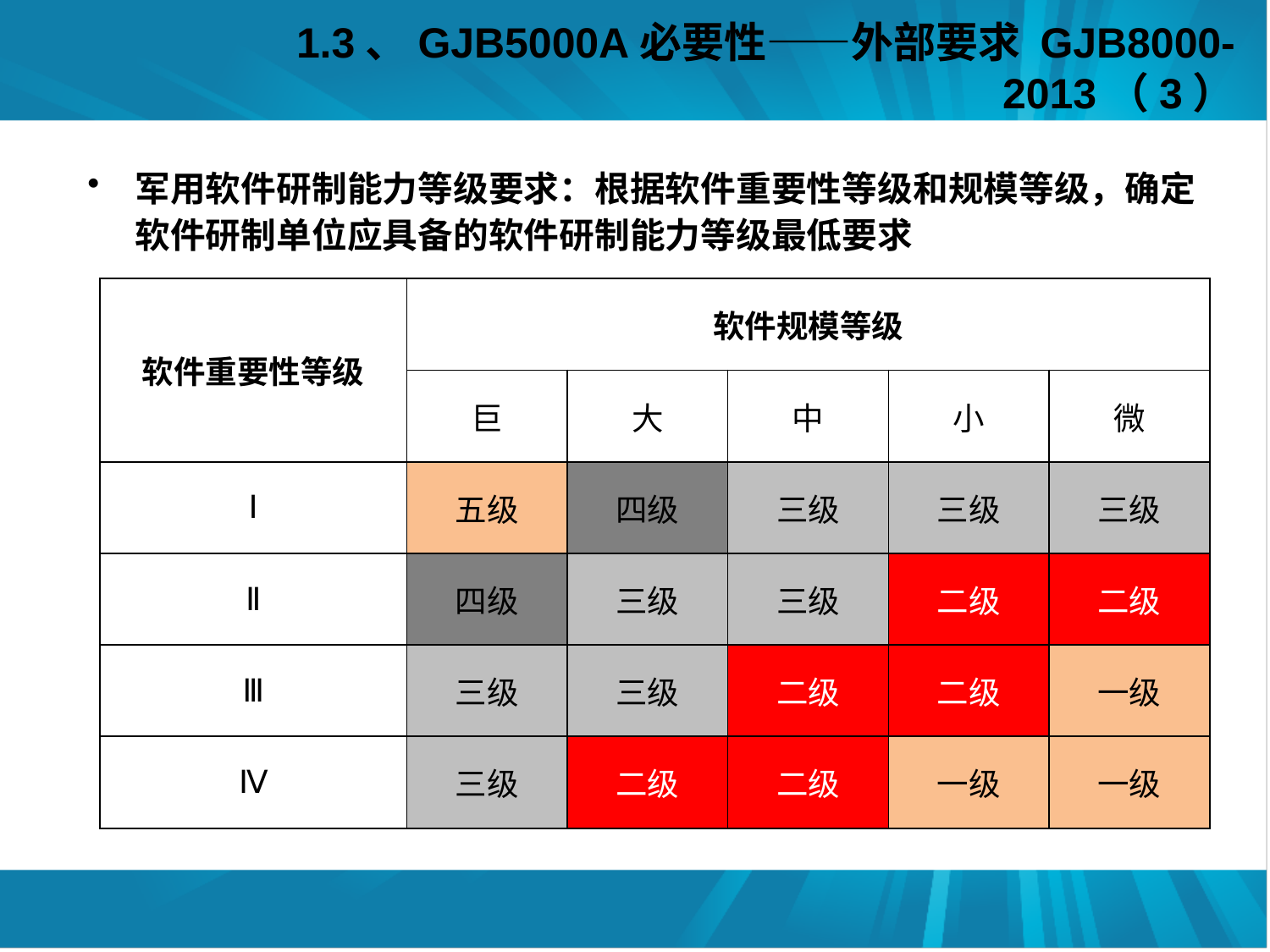

# 1.3、GJB5000A必要性——外部要求 GJB8000-2013（3）
军用软件研制能力等级要求：根据软件重要性等级和规模等级，确定软件研制单位应具备的软件研制能力等级最低要求

| 软件重要性等级 | 软件规模等级 |  |  |  |  |
| --- | --- | --- | --- | --- | --- |
|  | 巨 | 大 | 中 | 小 | 微 |
| Ⅰ | 五级 | 四级 | 三级 | 三级 | 三级 |
| Ⅱ | 四级 | 三级 | 三级 | 二级 | 二级 |
| Ⅲ | 三级 | 三级 | 二级 | 二级 | 一级 |
| Ⅳ | 三级 | 二级 | 二级 | 一级 | 一级 |
5